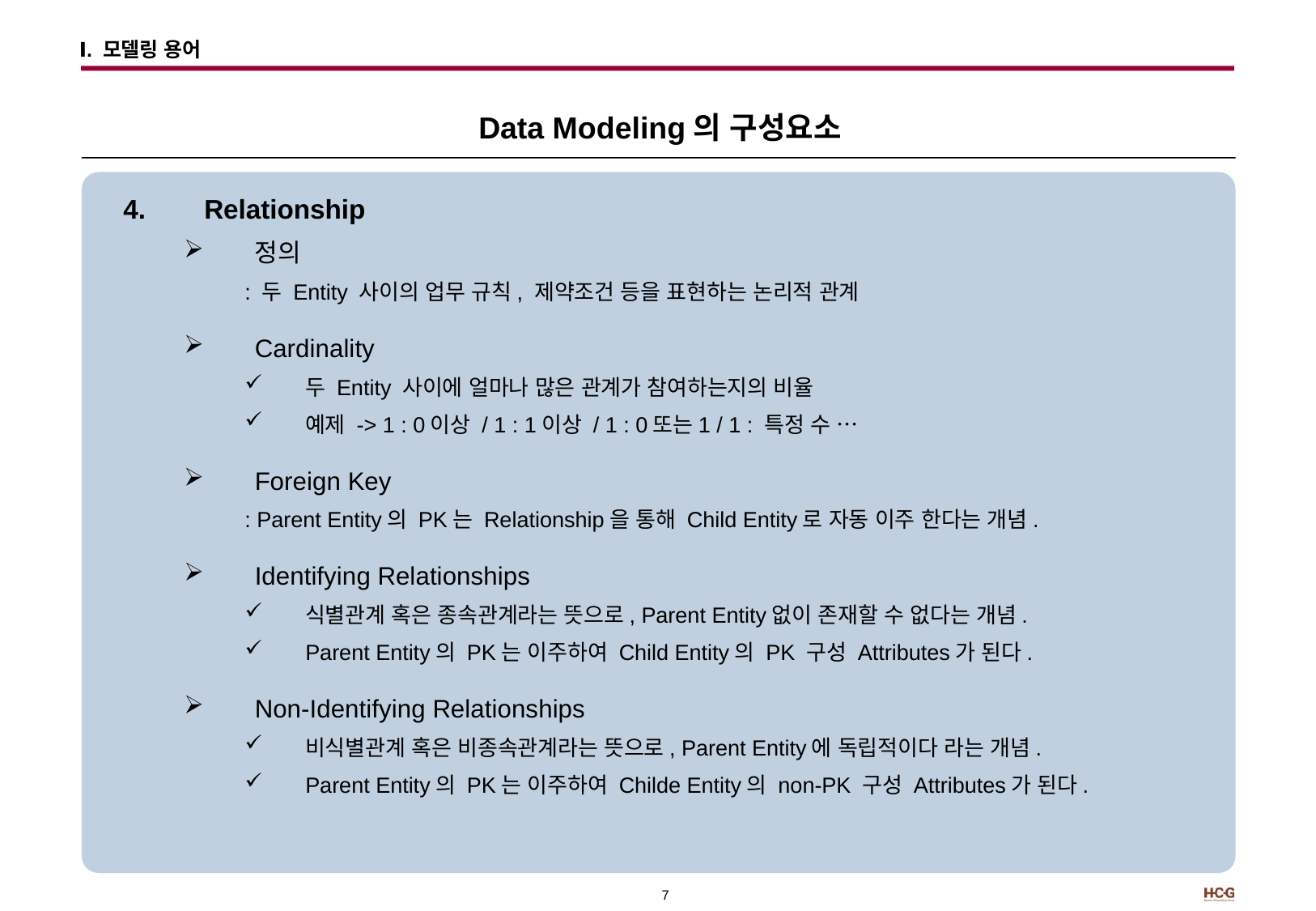

# Ⅰ. 모델링 용어
Data Modeling의 구성요소

Relationship
정의
: 두 Entity 사이의 업무 규칙, 제약조건 등을 표현하는 논리적 관계
Cardinality
두 Entity 사이에 얼마나 많은 관계가 참여하는지의 비율
예제 -> 1 : 0이상 / 1 : 1이상 / 1 : 0또는1 / 1 : 특정 수 …
Foreign Key
: Parent Entity의 PK는 Relationship을 통해 Child Entity로 자동 이주 한다는 개념.
Identifying Relationships
식별관계 혹은 종속관계라는 뜻으로, Parent Entity없이 존재할 수 없다는 개념.
Parent Entity의 PK는 이주하여 Child Entity의 PK 구성 Attributes가 된다.
Non-Identifying Relationships
비식별관계 혹은 비종속관계라는 뜻으로, Parent Entity에 독립적이다 라는 개념.
Parent Entity의 PK는 이주하여 Childe Entity의 non-PK 구성 Attributes가 된다.